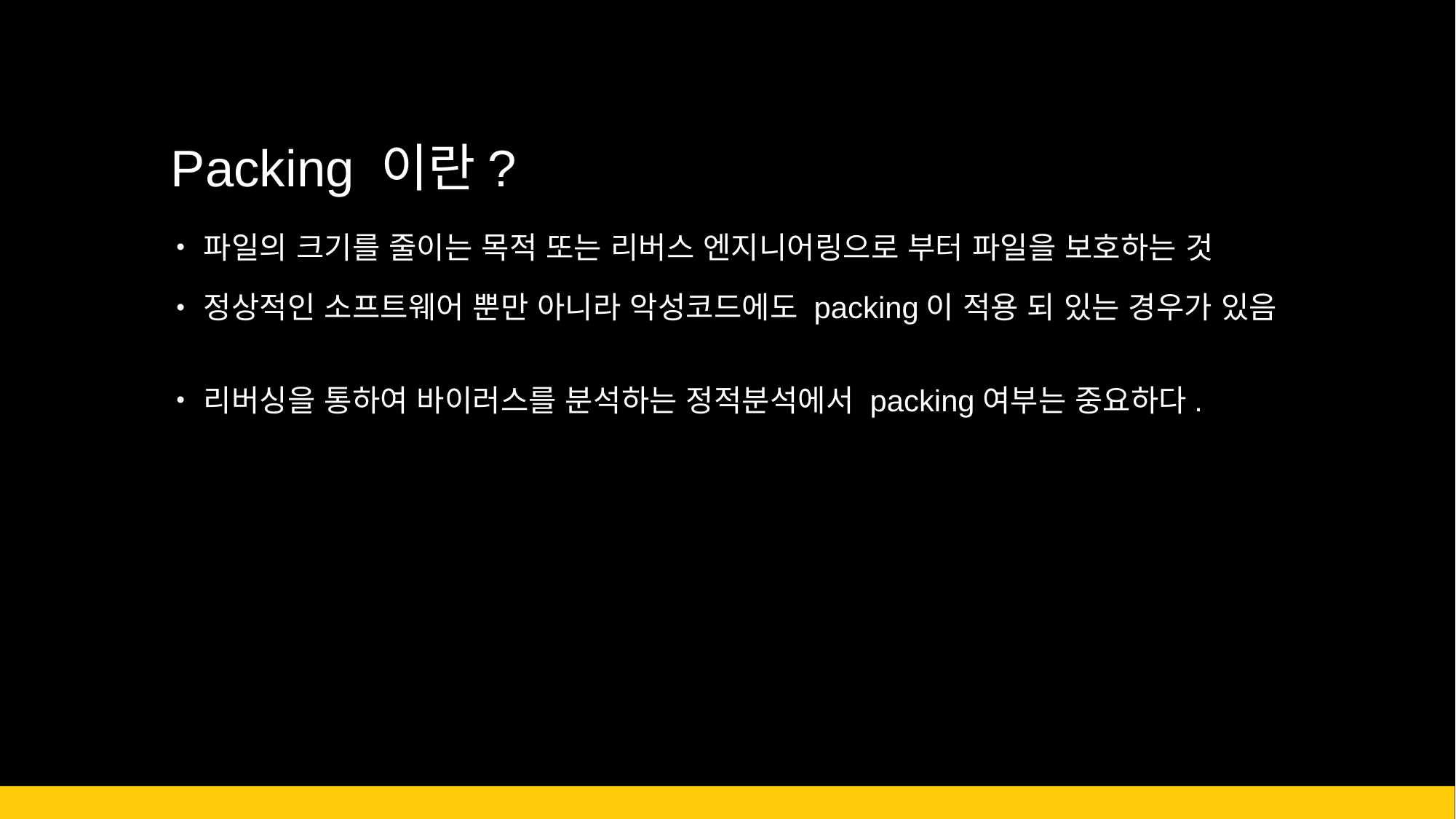

# Packing 이란?
파일의 크기를 줄이는 목적 또는 리버스 엔지니어링으로 부터 파일을 보호하는 것
정상적인 소프트웨어 뿐만 아니라 악성코드에도 packing이 적용 되 있는 경우가 있음
리버싱을 통하여 바이러스를 분석하는 정적분석에서 packing여부는 중요하다.